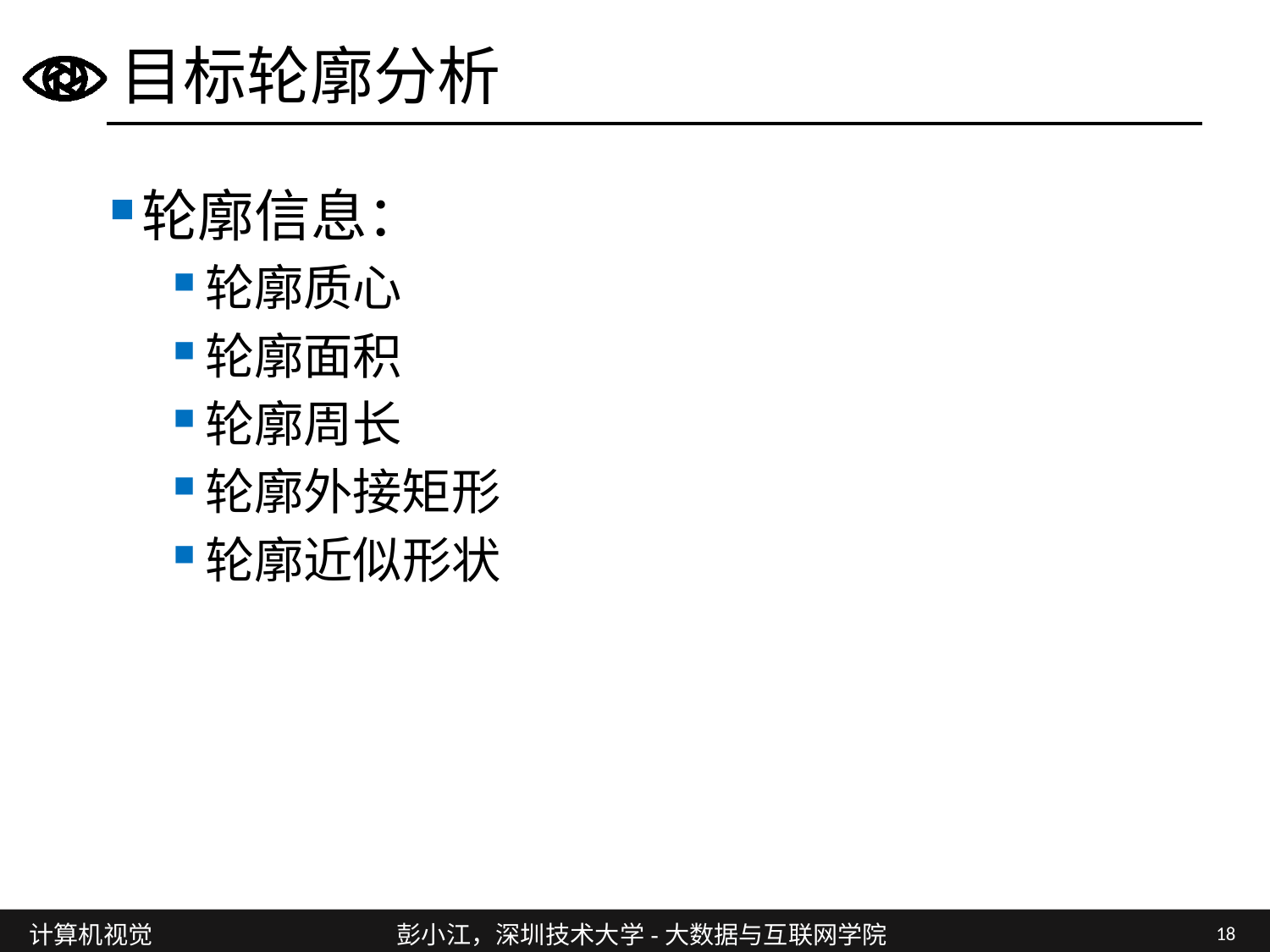

# 目标轮廓分析
轮廓信息：
轮廓质心
轮廓面积
轮廓周长
轮廓外接矩形
轮廓近似形状
18